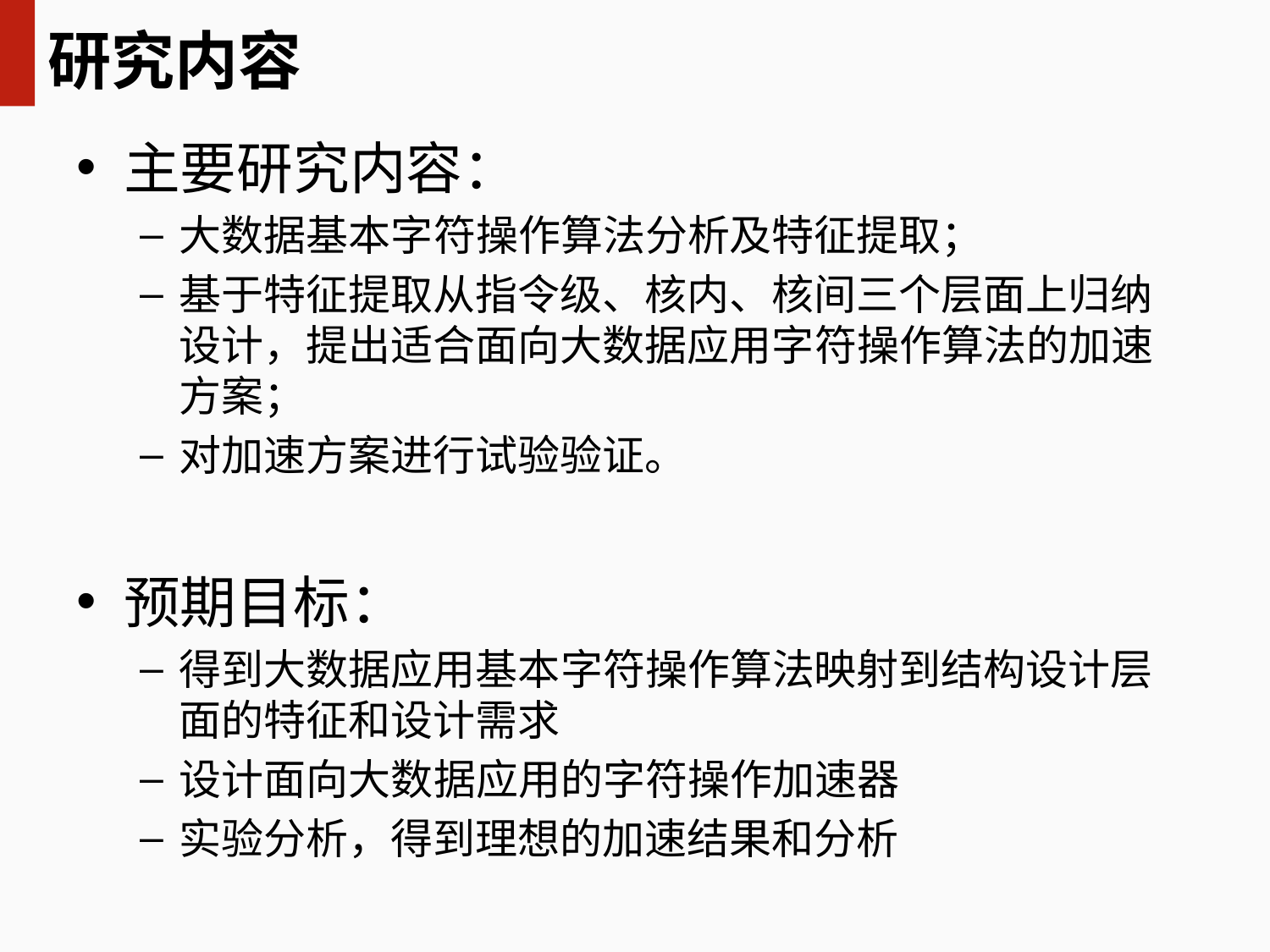

# 研究内容
主要研究内容：
大数据基本字符操作算法分析及特征提取；
基于特征提取从指令级、核内、核间三个层面上归纳设计，提出适合面向大数据应用字符操作算法的加速方案；
对加速方案进行试验验证。

预期目标：
得到大数据应用基本字符操作算法映射到结构设计层面的特征和设计需求
设计面向大数据应用的字符操作加速器
实验分析，得到理想的加速结果和分析